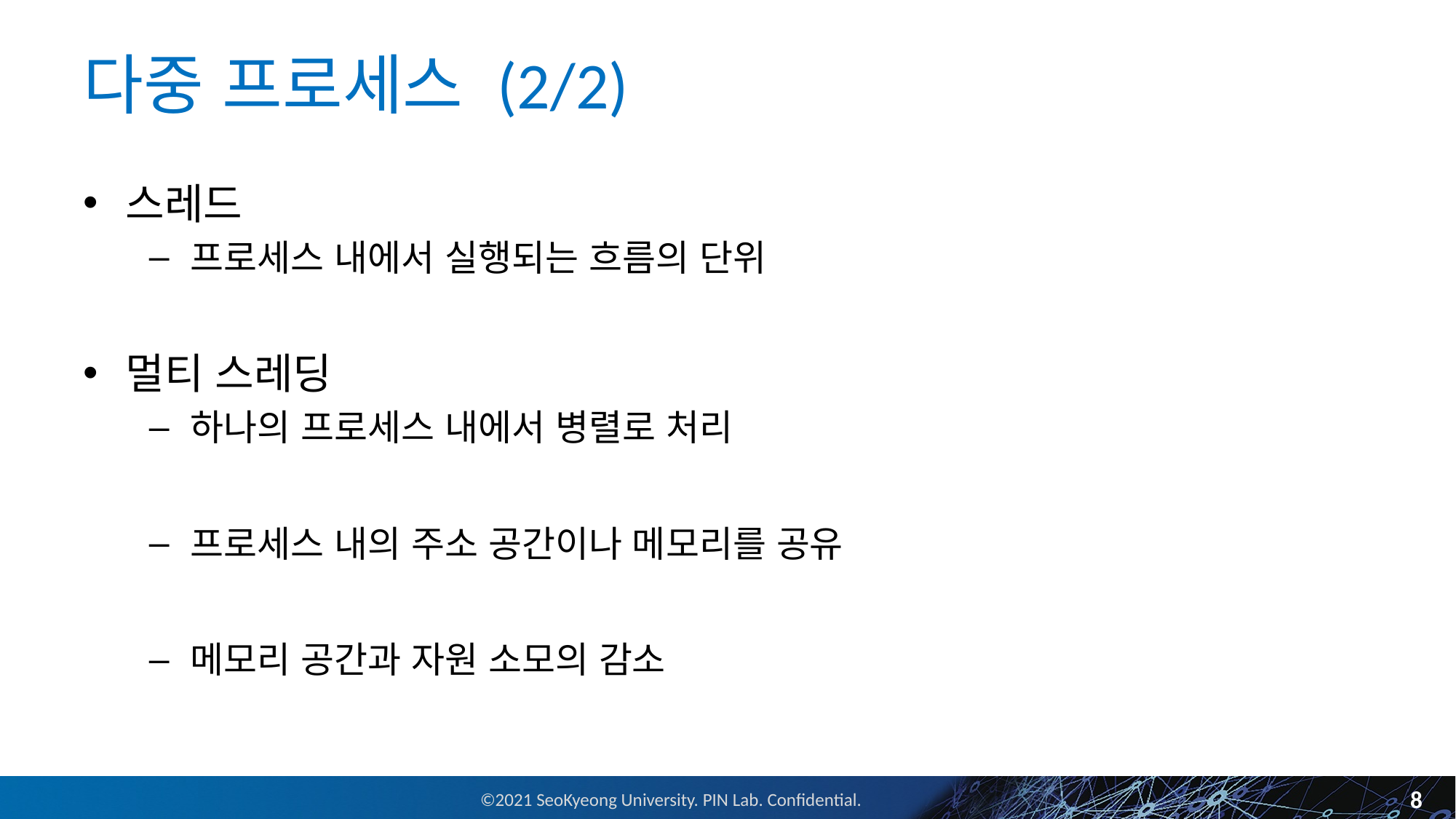

# 다중 프로세스 (2/2)
스레드
프로세스 내에서 실행되는 흐름의 단위

멀티 스레딩
하나의 프로세스 내에서 병렬로 처리

프로세스 내의 주소 공간이나 메모리를 공유

메모리 공간과 자원 소모의 감소

8